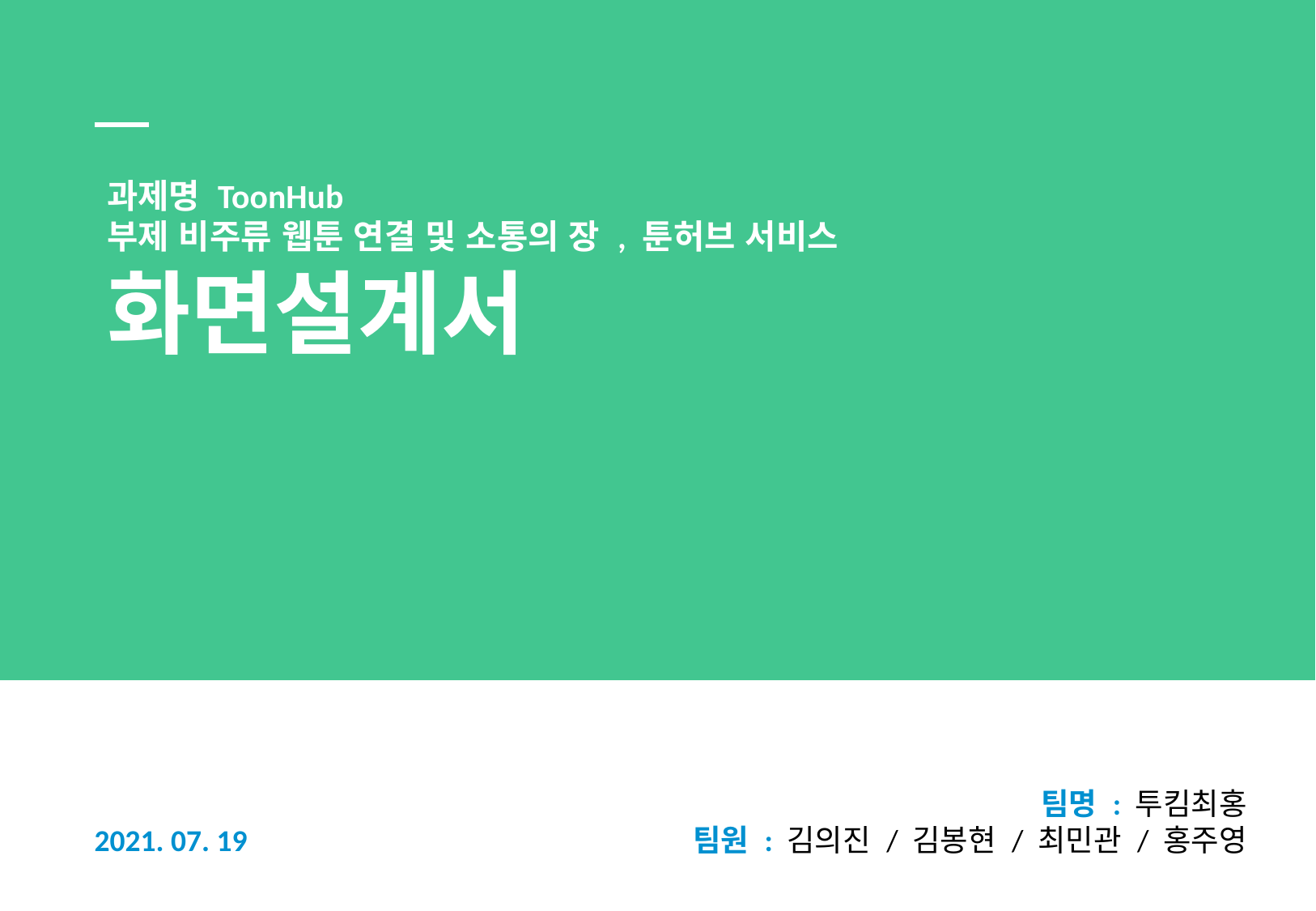

과제명 ToonHub
부제 비주류 웹툰 연결 및 소통의 장 , 툰허브 서비스
화면설계서
팀명 : 투킴최홍
팀원 : 김의진 / 김봉현 / 최민관 / 홍주영
2021. 07. 19